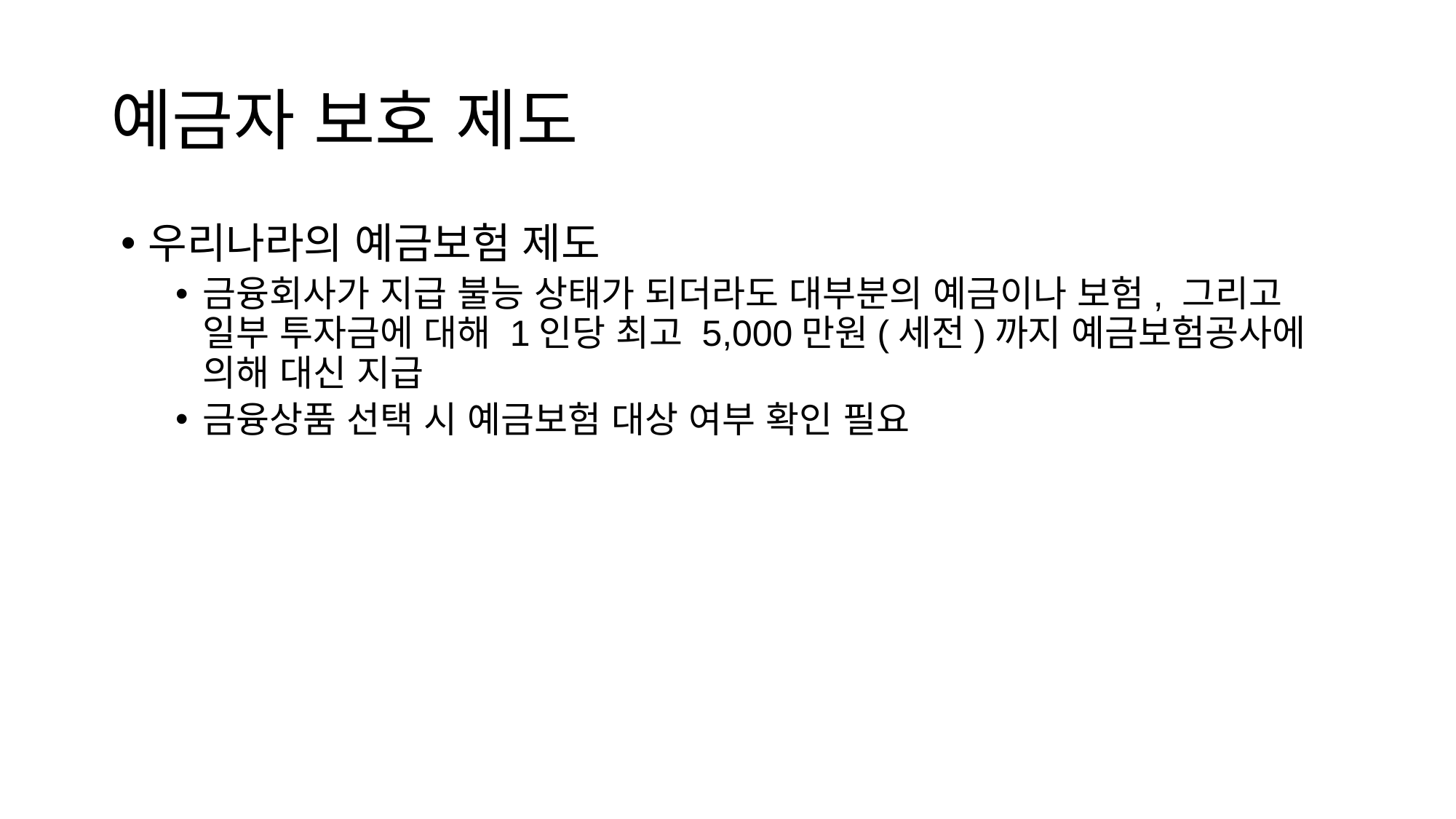

# 예금자 보호 제도
우리나라의 예금보험 제도
금융회사가 지급 불능 상태가 되더라도 대부분의 예금이나 보험, 그리고 일부 투자금에 대해 1인당 최고 5,000만원(세전)까지 예금보험공사에 의해 대신 지급
금융상품 선택 시 예금보험 대상 여부 확인 필요